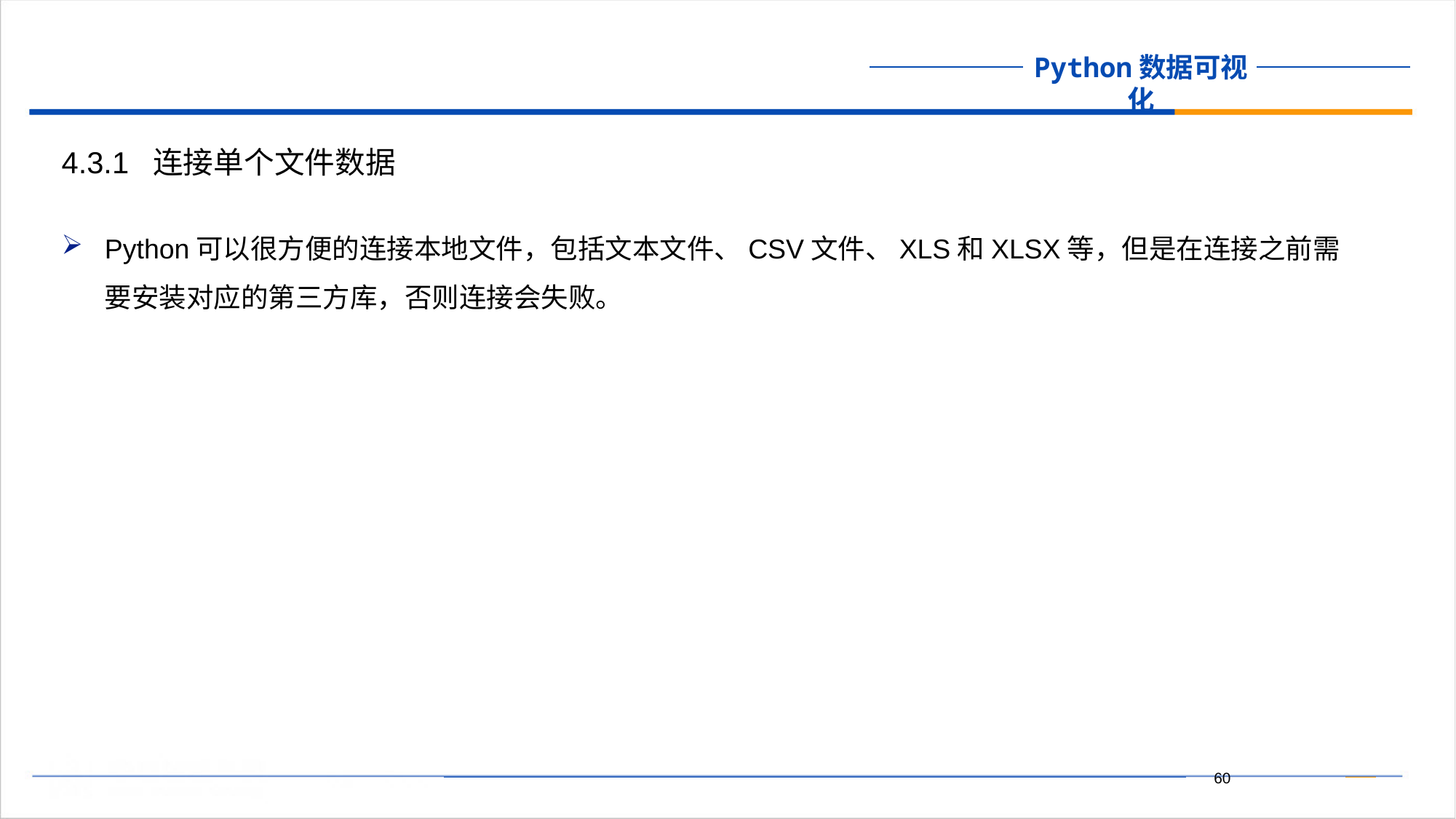

4.3.1  连接单个文件数据
Python可以很方便的连接本地文件，包括文本文件、CSV文件、XLS和XLSX等，但是在连接之前需要安装对应的第三方库，否则连接会失败。